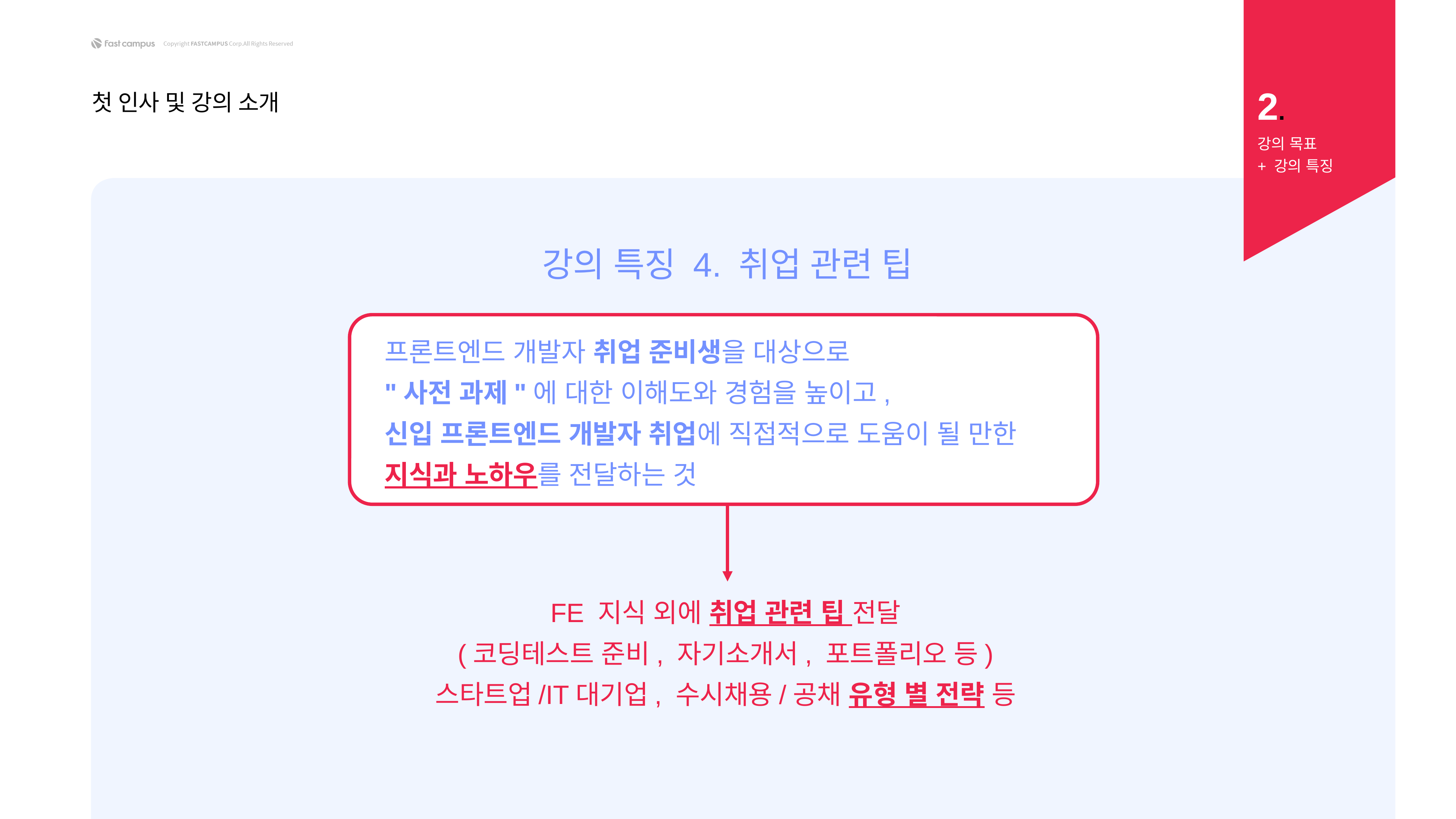

2.

첫 인사 및 강의 소개
강의 목표
+ 강의 특징
강의 특징 4. 취업 관련 팁

프론트엔드 개발자 취업 준비생을 대상으로
"사전 과제"에 대한 이해도와 경험을 높이고,
신입 프론트엔드 개발자 취업에 직접적으로 도움이 될 만한
지식과 노하우를 전달하는 것
FE 지식 외에 취업 관련 팁 전달
(코딩테스트 준비, 자기소개서, 포트폴리오 등)
스타트업/IT대기업, 수시채용/공채 유형 별 전략 등